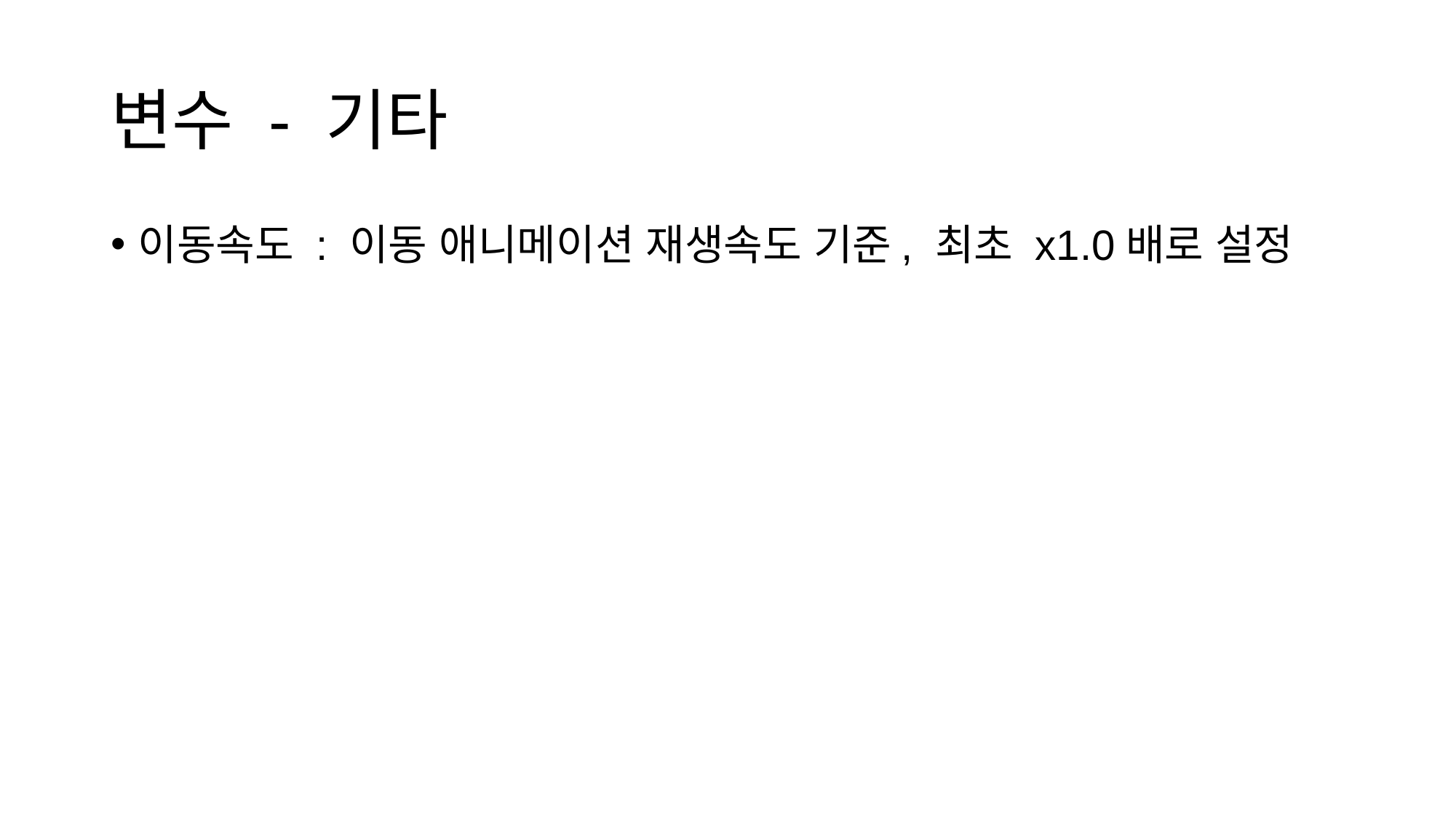

# 변수 - 기타
이동속도 : 이동 애니메이션 재생속도 기준, 최초 x1.0배로 설정